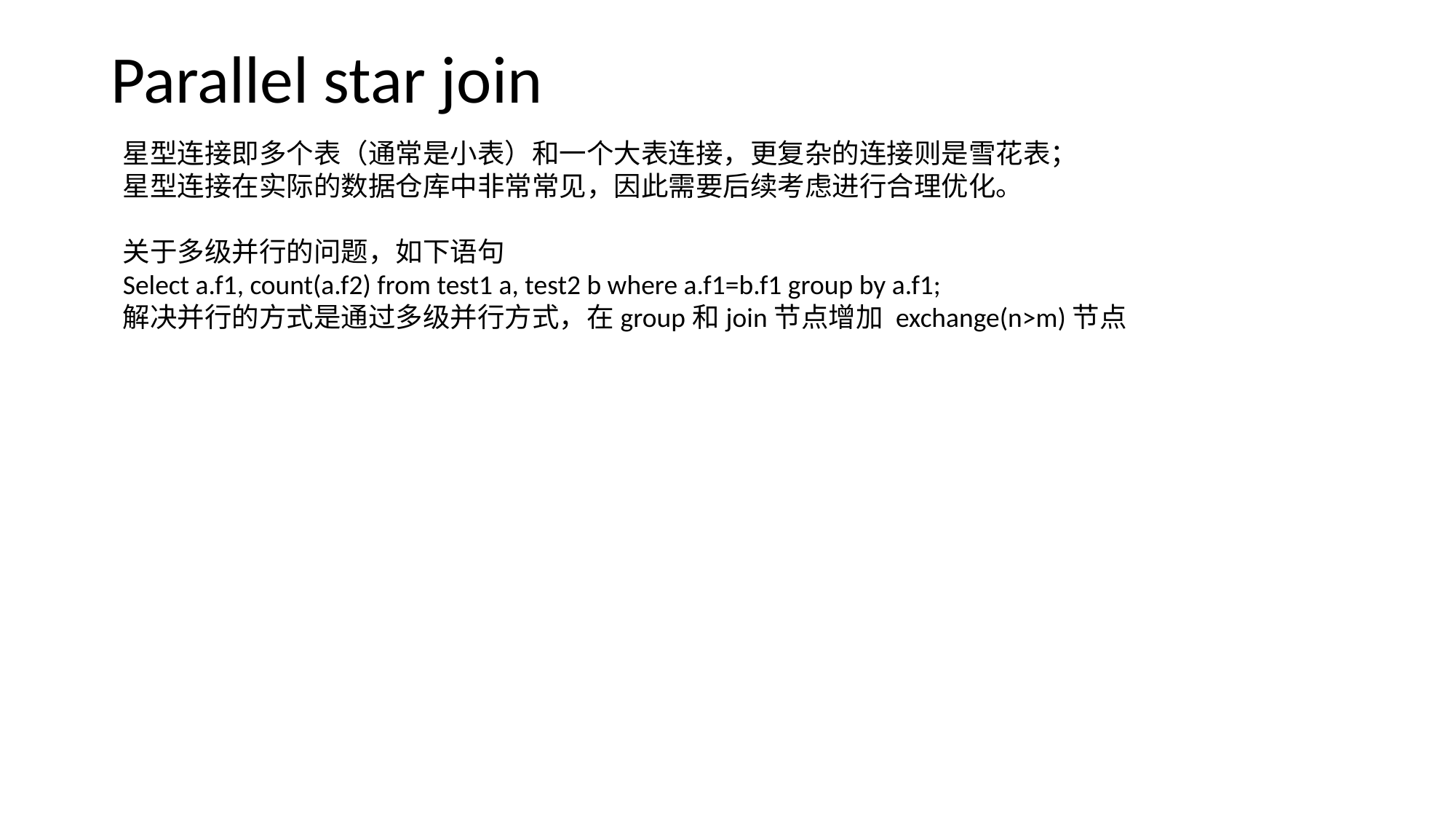

# Parallel star join
星型连接即多个表（通常是小表）和一个大表连接，更复杂的连接则是雪花表；
星型连接在实际的数据仓库中非常常见，因此需要后续考虑进行合理优化。

关于多级并行的问题，如下语句
Select a.f1, count(a.f2) from test1 a, test2 b where a.f1=b.f1 group by a.f1;
解决并行的方式是通过多级并行方式，在group和join节点增加 exchange(n>m)节点